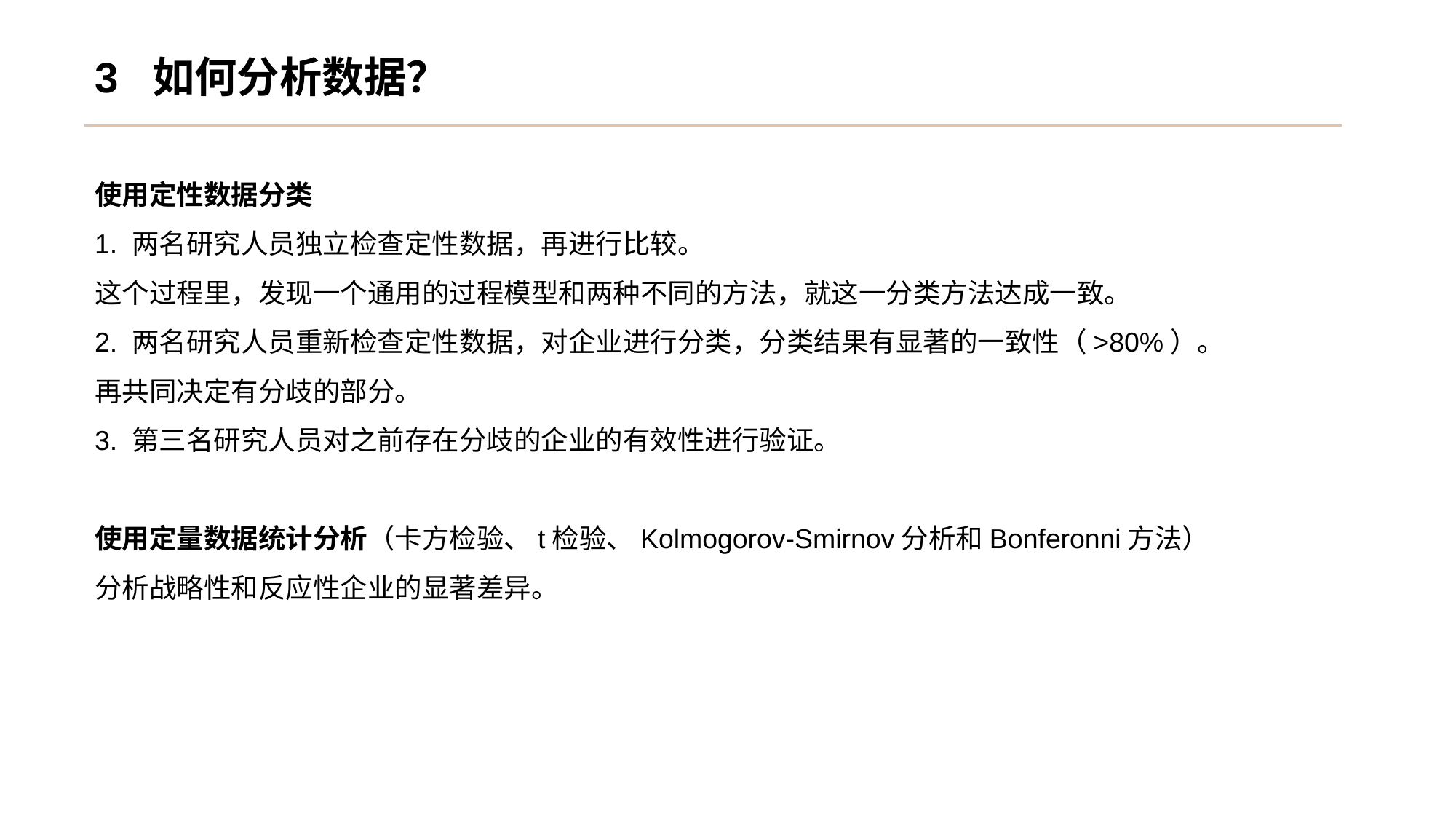

3  如何分析数据？
使用定性数据分类
1. 两名研究人员独立检查定性数据，再进行比较。
这个过程里，发现一个通用的过程模型和两种不同的方法，就这一分类方法达成一致。
2. 两名研究人员重新检查定性数据，对企业进行分类，分类结果有显著的一致性（>80%）。
再共同决定有分歧的部分。
3. 第三名研究人员对之前存在分歧的企业的有效性进行验证。

使用定量数据统计分析（卡方检验、t检验、Kolmogorov-Smirnov分析和Bonferonni方法）
分析战略性和反应性企业的显著差异。